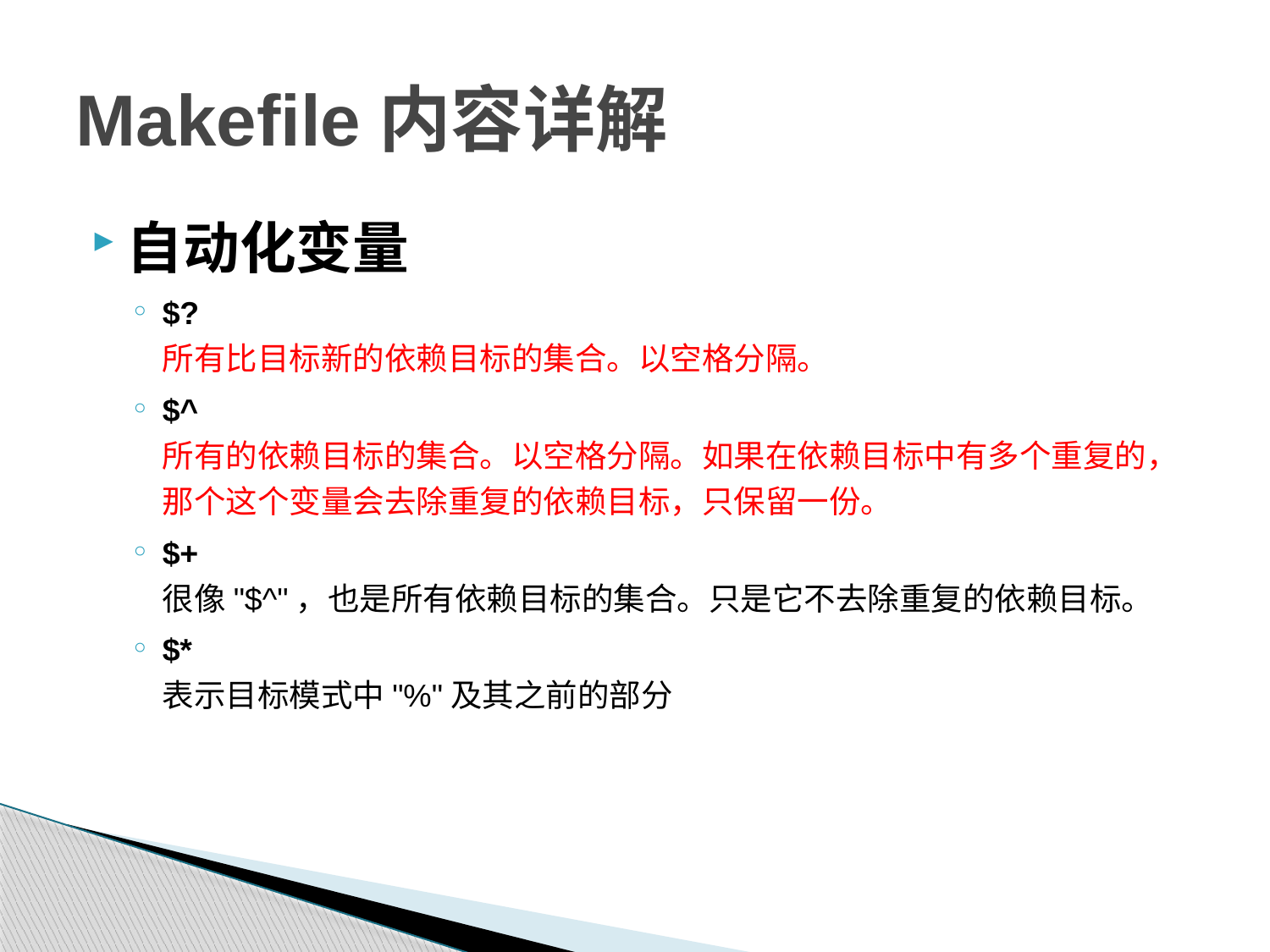

# Makefile内容详解
自动化变量
$?
所有比目标新的依赖目标的集合。以空格分隔。
$^
所有的依赖目标的集合。以空格分隔。如果在依赖目标中有多个重复的，那个这个变量会去除重复的依赖目标，只保留一份。
$+
很像"$^"，也是所有依赖目标的集合。只是它不去除重复的依赖目标。
$*
表示目标模式中"%"及其之前的部分